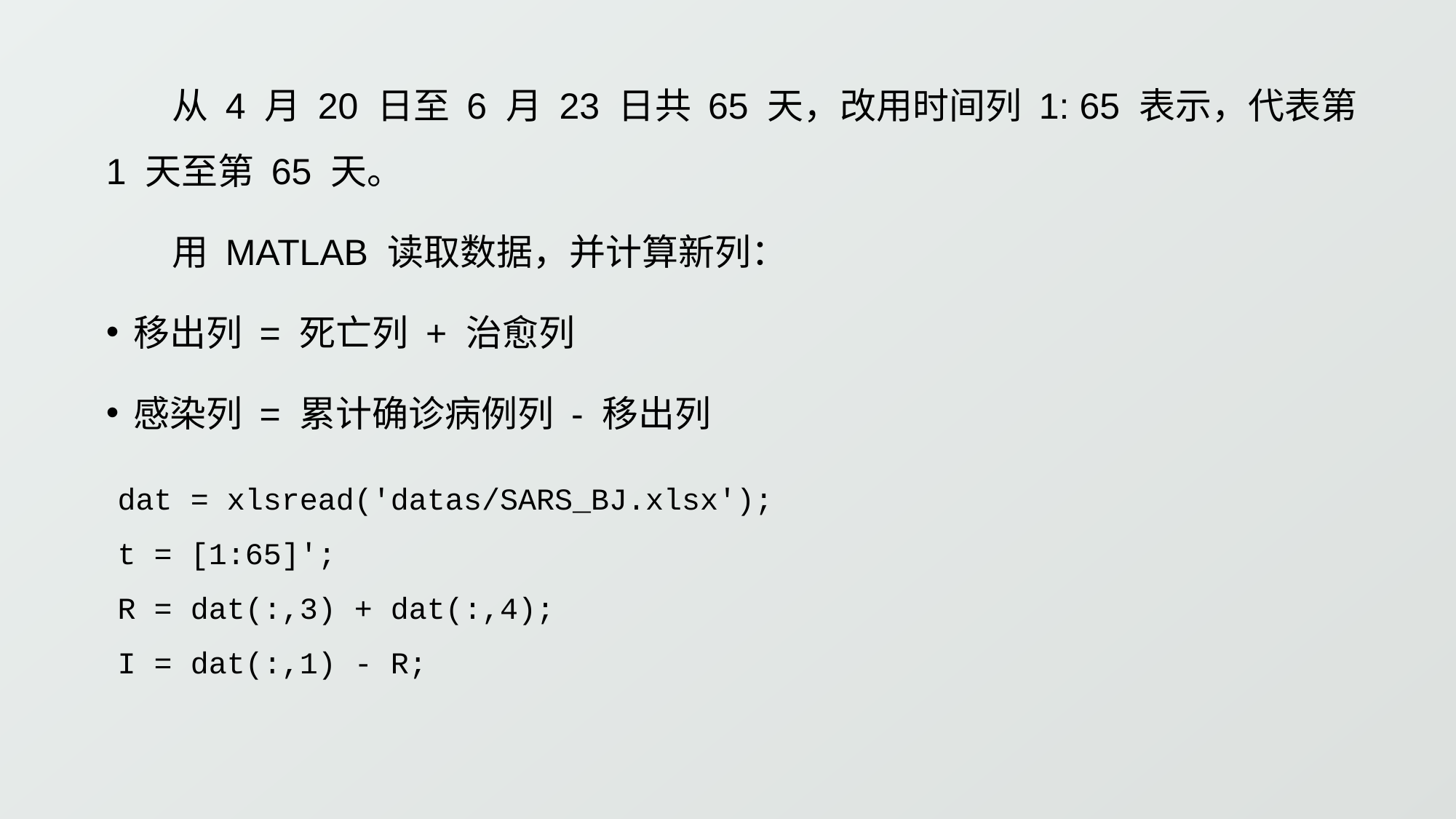

从 4 月 20 日至 6 月 23 日共 65 天，改用时间列 1: 65 表示，代表第 1 天至第 65 天。
       用 MATLAB 读取数据，并计算新列：
移出列 = 死亡列 + 治愈列
感染列 = 累计确诊病例列 - 移出列

dat = xlsread('datas/SARS_BJ.xlsx');
t = [1:65]';
R = dat(:,3) + dat(:,4);
I = dat(:,1) - R;